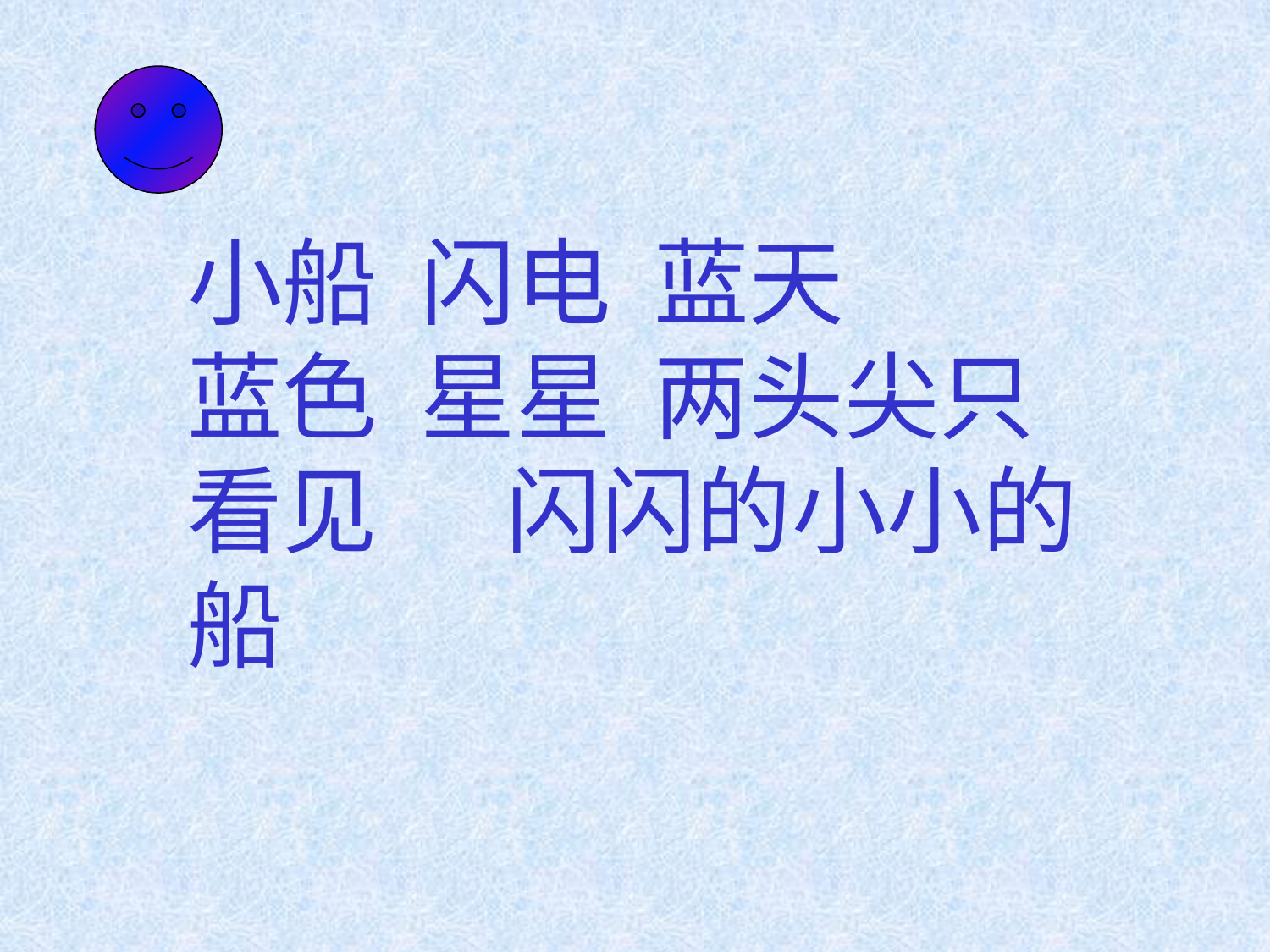

小船  闪电  蓝天
蓝色  星星  两头尖只看见      闪闪的小小的船